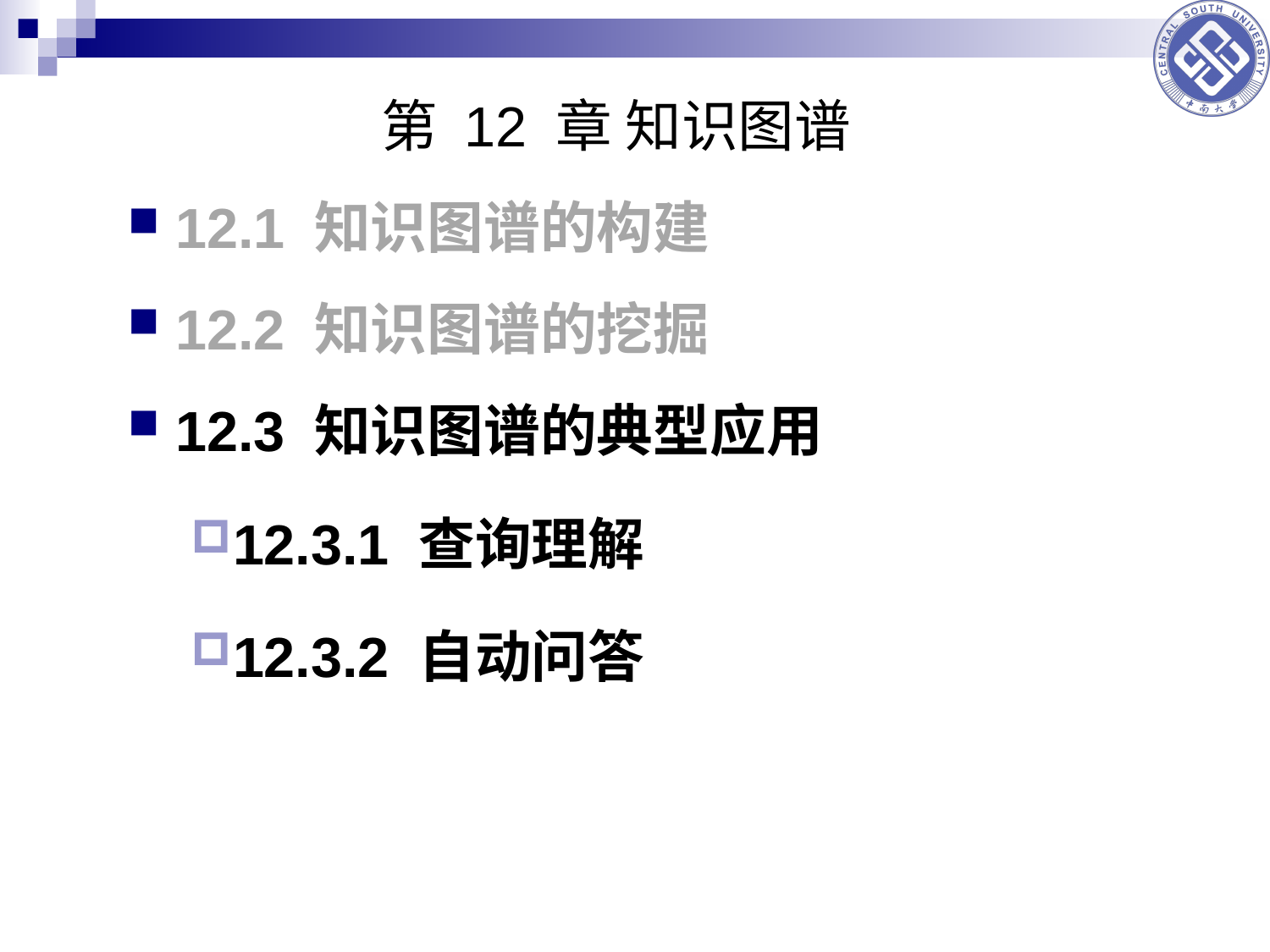

第 12 章 知识图谱
12.1 知识图谱的构建
12.2 知识图谱的挖掘
12.3 知识图谱的典型应用
12.3.1 查询理解
12.3.2 自动问答